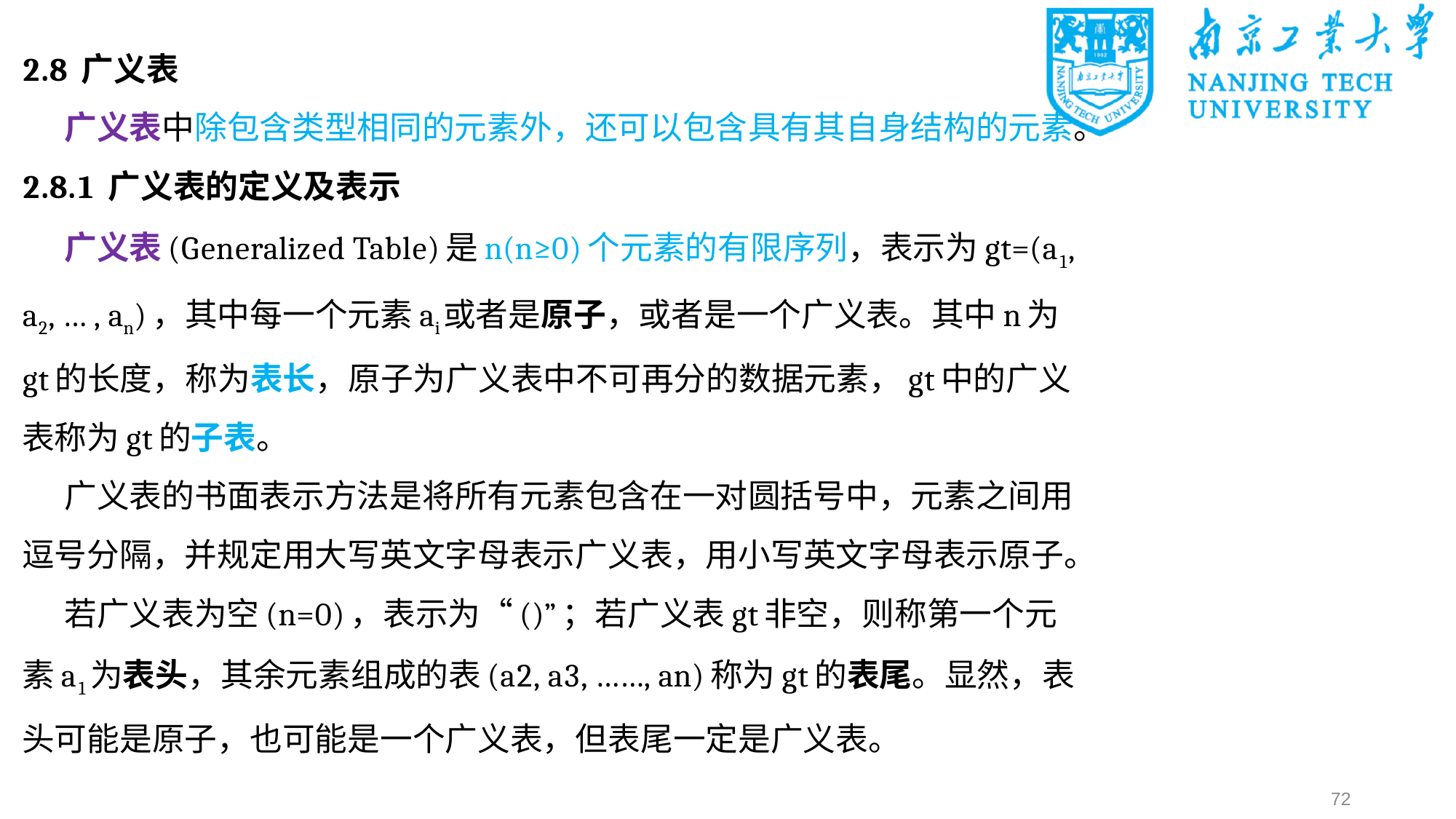

2.8 广义表
广义表中除包含类型相同的元素外，还可以包含具有其自身结构的元素。
2.8.1 广义表的定义及表示
广义表(Generalized Table)是n(n≥0)个元素的有限序列，表示为gt=(a1, a2, … , an)，其中每一个元素ai或者是原子，或者是一个广义表。其中n为gt的长度，称为表长，原子为广义表中不可再分的数据元素，gt中的广义表称为gt的子表。
广义表的书面表示方法是将所有元素包含在一对圆括号中，元素之间用逗号分隔，并规定用大写英文字母表示广义表，用小写英文字母表示原子。
若广义表为空(n=0)，表示为“()”；若广义表gt非空，则称第一个元素a1为表头，其余元素组成的表(a2, a3, ……, an)称为gt的表尾。显然，表头可能是原子，也可能是一个广义表，但表尾一定是广义表。

72